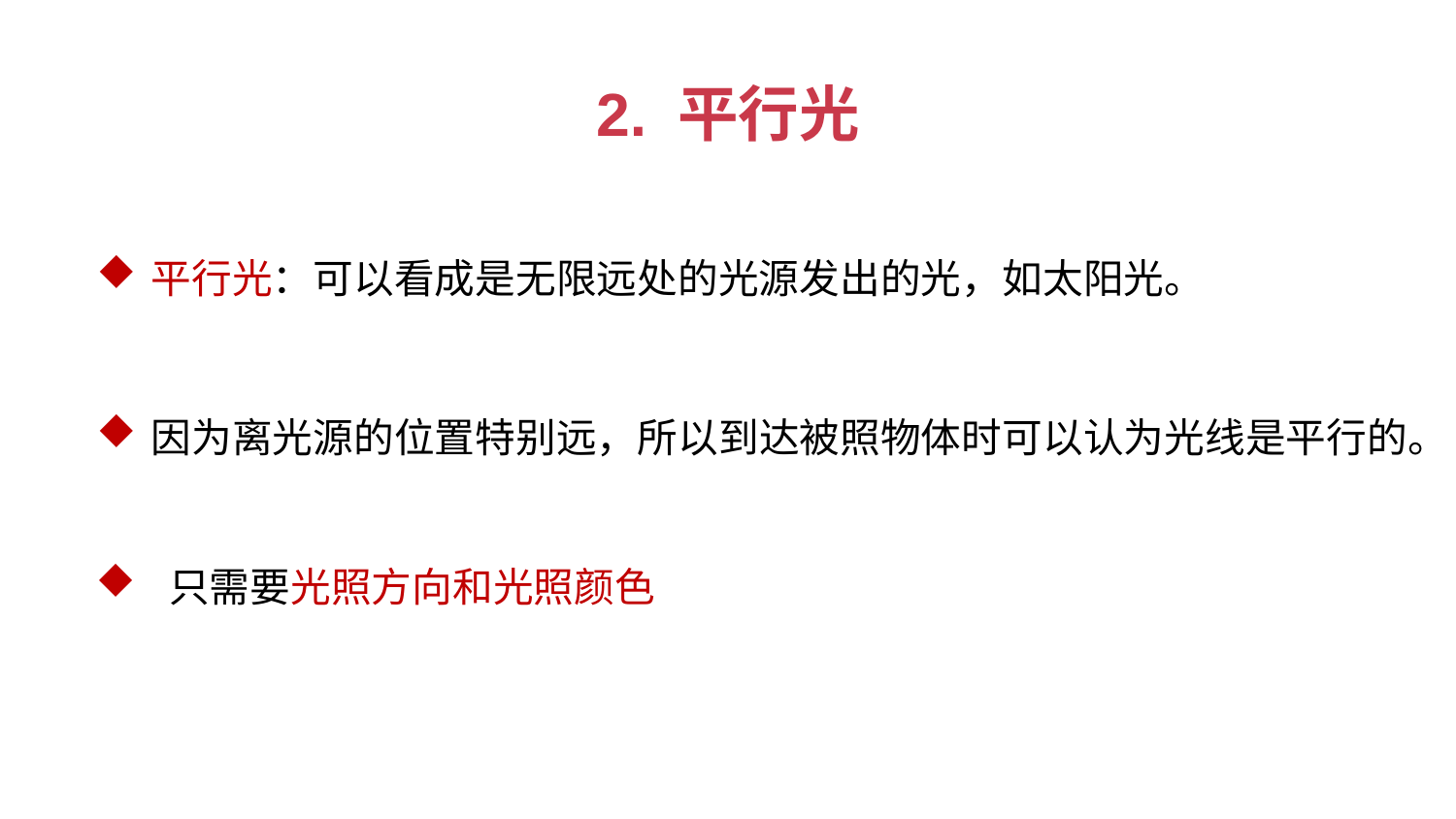

2. 平行光
平行光：可以看成是无限远处的光源发出的光，如太阳光。
因为离光源的位置特别远，所以到达被照物体时可以认为光线是平行的。
 只需要光照方向和光照颜色